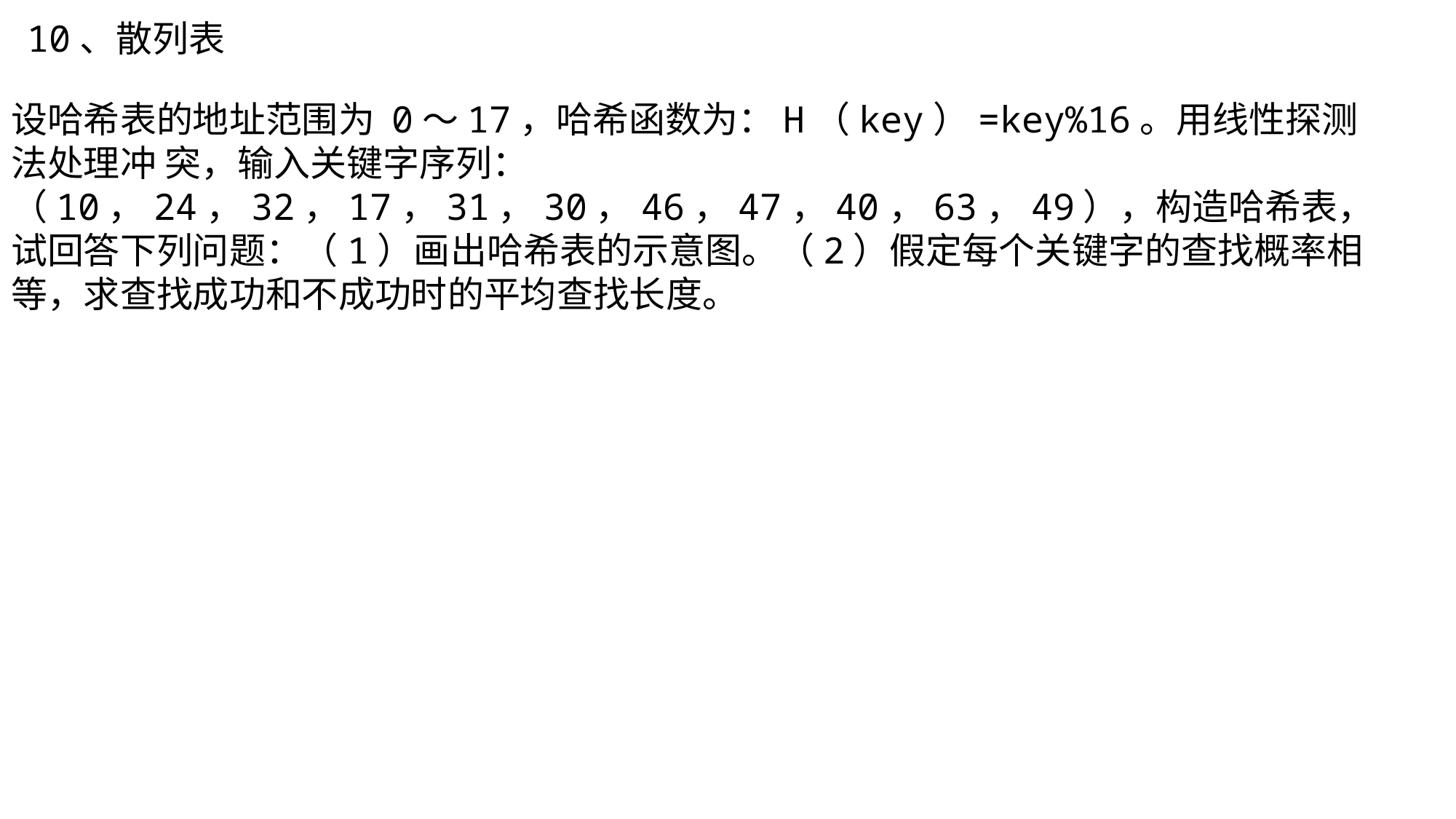

10、散列表
设哈希表的地址范围为 0～17，哈希函数为：H（key）=key%16。用线性探测法处理冲 突，输入关键字序列：（10，24，32，17，31，30，46，47，40，63，49），构造哈希表， 试回答下列问题：（1）画出哈希表的示意图。（2）假定每个关键字的查找概率相等，求查找成功和不成功时的平均查找长度。